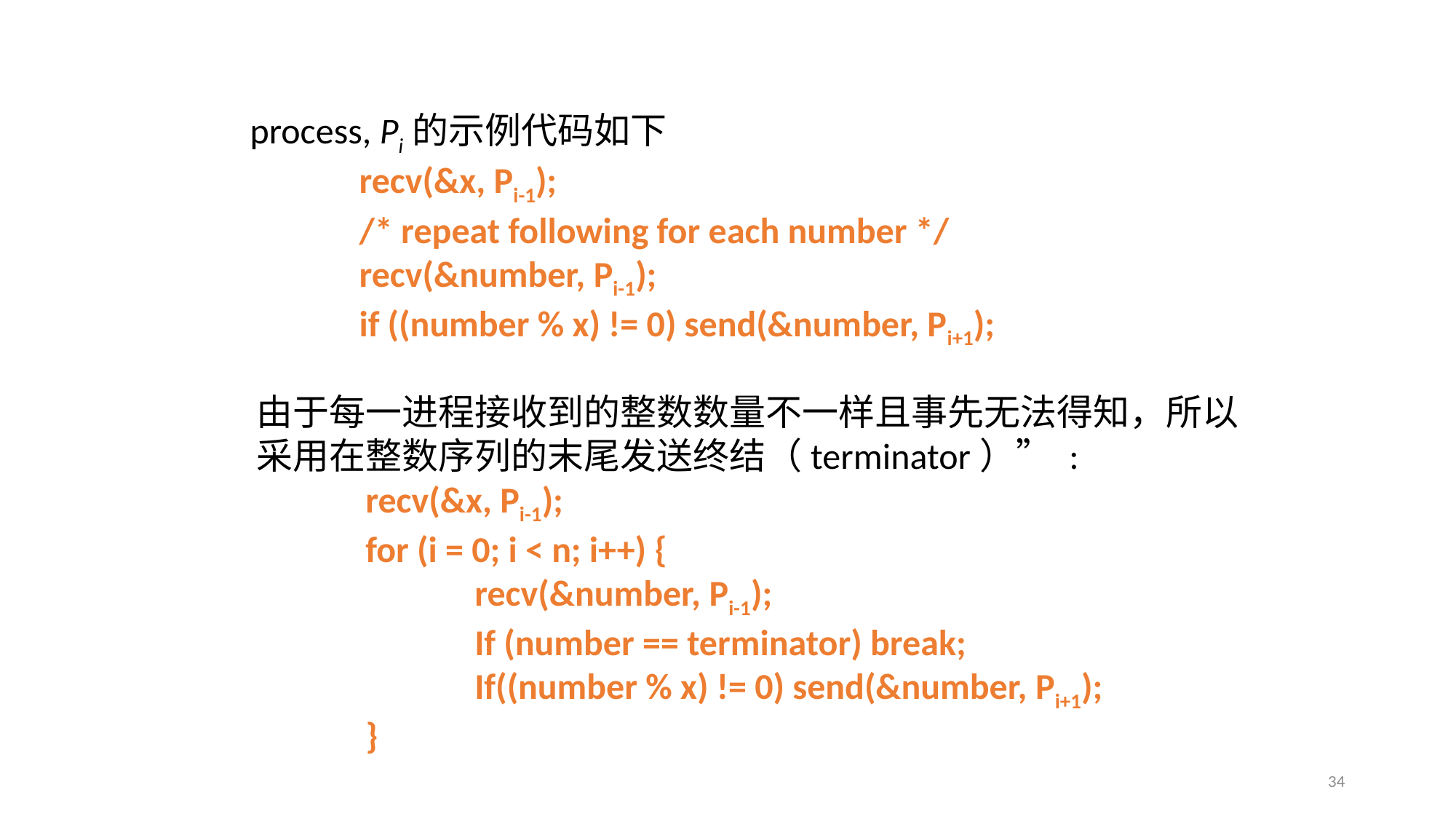

process, Pi的示例代码如下
recv(&x, Pi-1);
/* repeat following for each number */
recv(&number, Pi-1);
if ((number % x) != 0) send(&number, Pi+1);
由于每一进程接收到的整数数量不一样且事先无法得知，所以采用在整数序列的末尾发送终结（terminator）” :
recv(&x, Pi-1);
for (i = 0; i < n; i++) {
	recv(&number, Pi-1);
	If (number == terminator) break;
	If((number % x) != 0) send(&number, Pi+1);
}
34